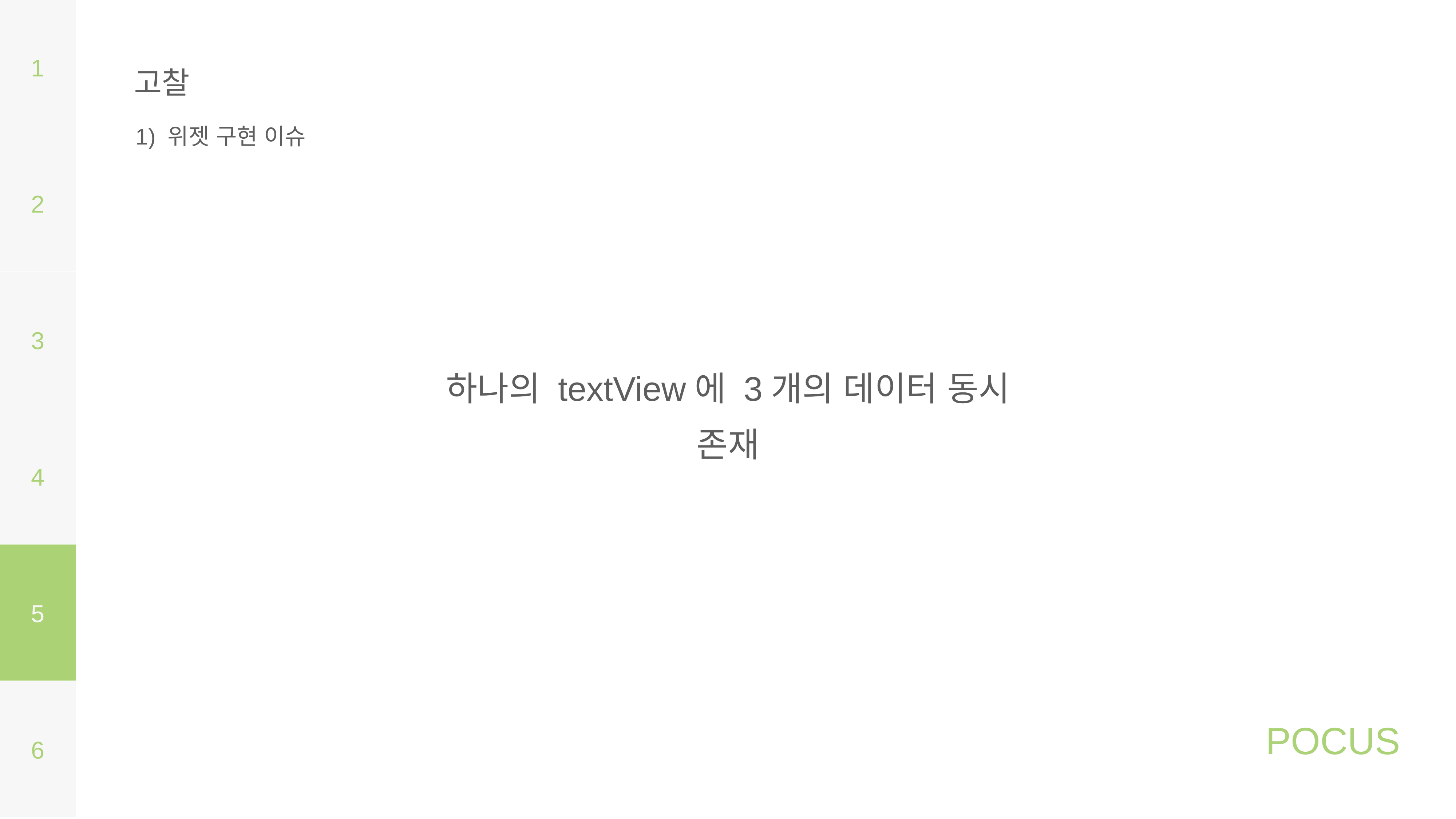

1
고찰
1) 위젯 구현 이슈
2
3
하나의 textView에 3개의 데이터 동시 존재
4
5
6
POCUS